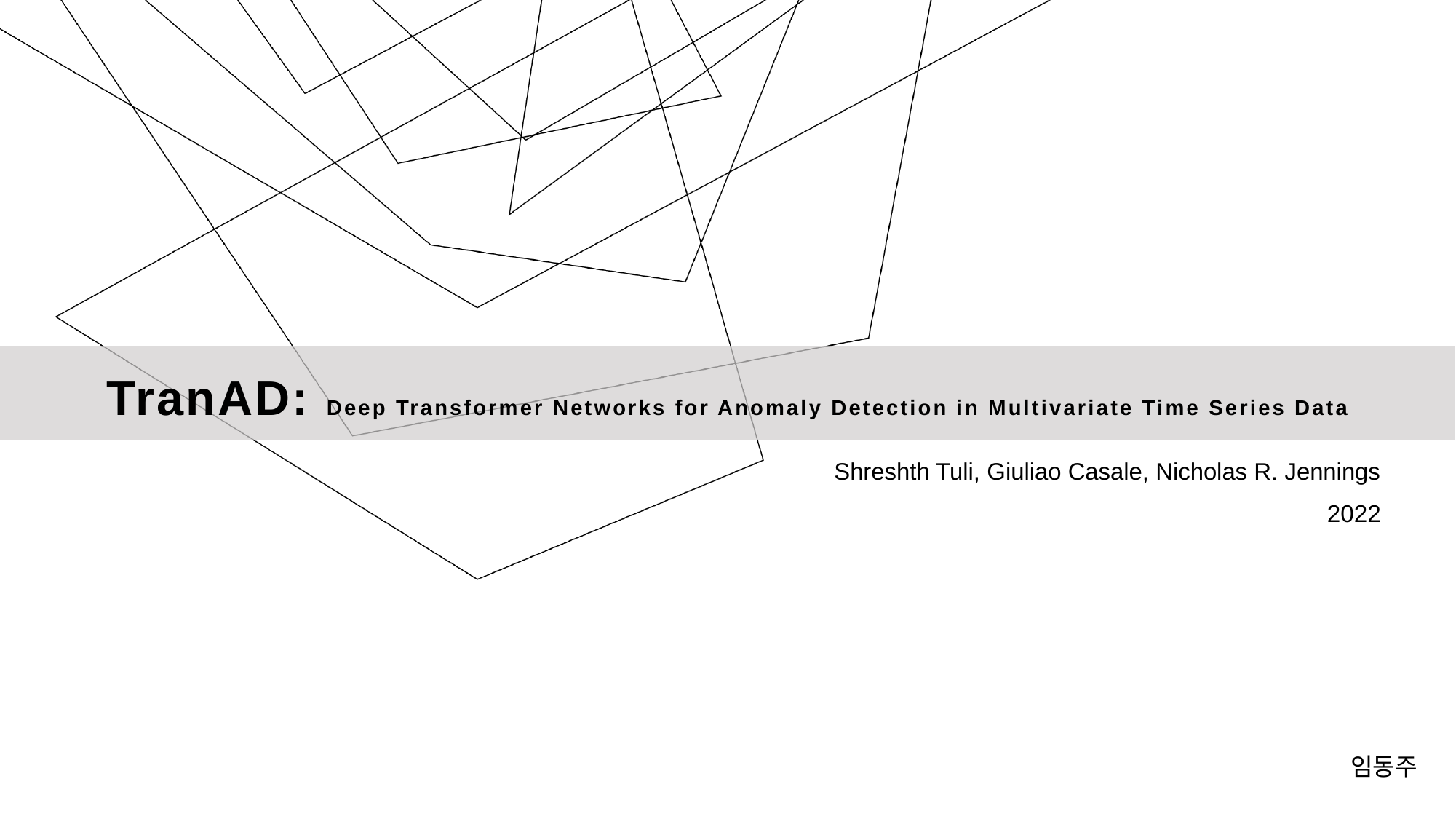

# TranAD: Deep Transformer Networks for Anomaly Detection in Multivariate Time Series Data
Shreshth Tuli, Giuliao Casale, Nicholas R. Jennings
2022
임동주